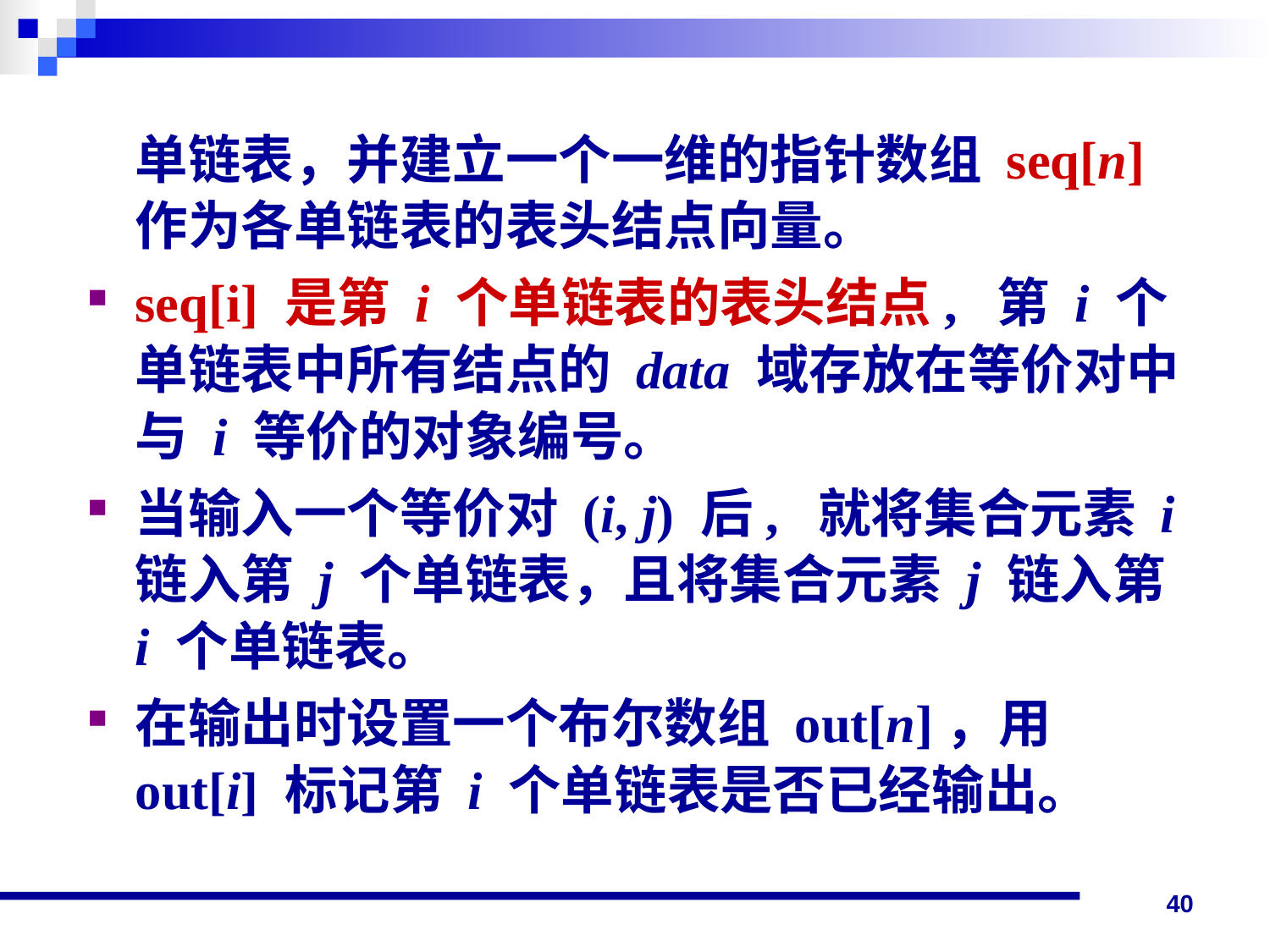

单链表，并建立一个一维的指针数组 seq[n] 作为各单链表的表头结点向量。
seq[i] 是第 i 个单链表的表头结点,  第 i 个单链表中所有结点的 data 域存放在等价对中与 i 等价的对象编号。
当输入一个等价对 (i, j) 后,  就将集合元素 i 链入第 j 个单链表，且将集合元素 j 链入第 i 个单链表。
在输出时设置一个布尔数组 out[n]，用 out[i] 标记第 i 个单链表是否已经输出。
40